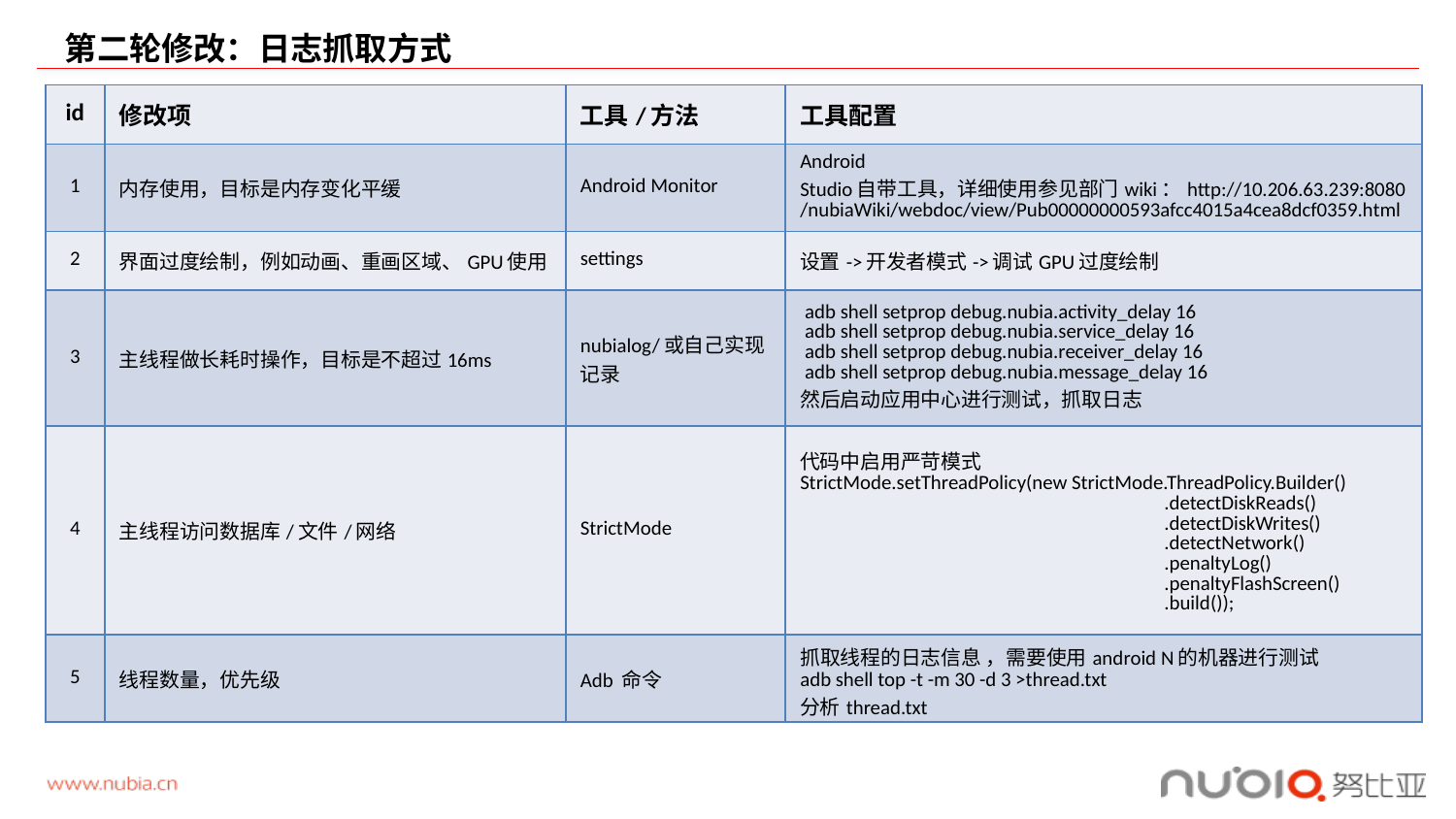

# 第二轮修改：日志抓取方式
| id | 修改项 | 工具/方法 | 工具配置 |
| --- | --- | --- | --- |
| 1 | 内存使用，目标是内存变化平缓 | Android Monitor | Android Studio自带工具，详细使用参见部门wiki：http://10.206.63.239:8080/nubiaWiki/webdoc/view/Pub00000000593afcc4015a4cea8dcf0359.html |
| 2 | 界面过度绘制，例如动画、重画区域、GPU使用 | settings | 设置->开发者模式->调试GPU过度绘制 |
| 3 | 主线程做长耗时操作，目标是不超过16ms | nubialog/或自己实现记录 | adb shell setprop debug.nubia.activity\_delay 16 adb shell setprop debug.nubia.service\_delay 16 adb shell setprop debug.nubia.receiver\_delay 16 adb shell setprop debug.nubia.message\_delay 16 然后启动应用中心进行测试，抓取日志 |
| 4 | 主线程访问数据库/文件/网络 | StrictMode | 代码中启用严苛模式 StrictMode.setThreadPolicy(new StrictMode.ThreadPolicy.Builder() .detectDiskReads() .detectDiskWrites() .detectNetwork() .penaltyLog() .penaltyFlashScreen() .build()); |
| 5 | 线程数量，优先级 | Adb 命令 | 抓取线程的日志信息 ，需要使用android N的机器进行测试 adb shell top -t -m 30 -d 3 >thread.txt 分析thread.txt |